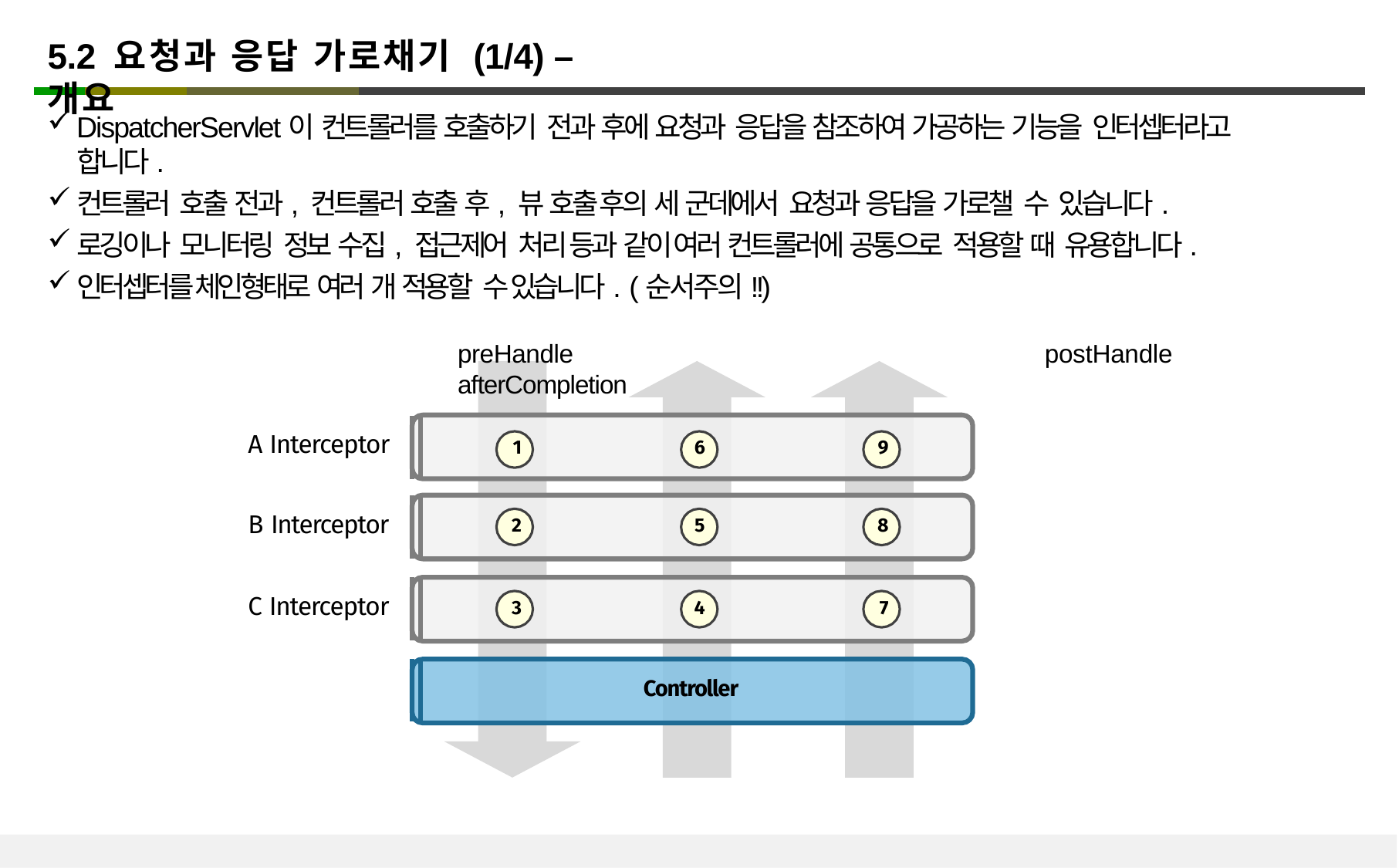

# 5.2 요청과 응답 가로채기 (1/4) – 개요
DispatcherServlet이 컨트롤러를 호출하기  전과 후에 요청과 응답을 참조하여 가공하는  기능을  인터셉터라고 합니다.
컨트롤러 호출 전과, 컨트롤러 호출 후, 뷰 호출 후의 세 군데에서  요청과 응답을  가로챌  수 있습니다.
로깅이나 모니터링  정보 수집, 접근제어  처리 등과 같이 여러 컨트롤러에 공통으로  적용할 때 유용합니다.
인터셉터를 체인형태로 여러 개 적용할  수 있습니다. (순서주의!!)

preHandle	postHandle	afterCompletion

| A Interceptor |  | 1 | 6 | 9 |
| --- | --- | --- | --- | --- |
|  |  |  |  |  |
| B Interceptor |  | 2 | 5 | 8 |
|  |  |  |  |  |
| C Interceptor |  | 3 | 4 | 7 |
|  |  |  |  |  |
|  |  |  | Controller |  |